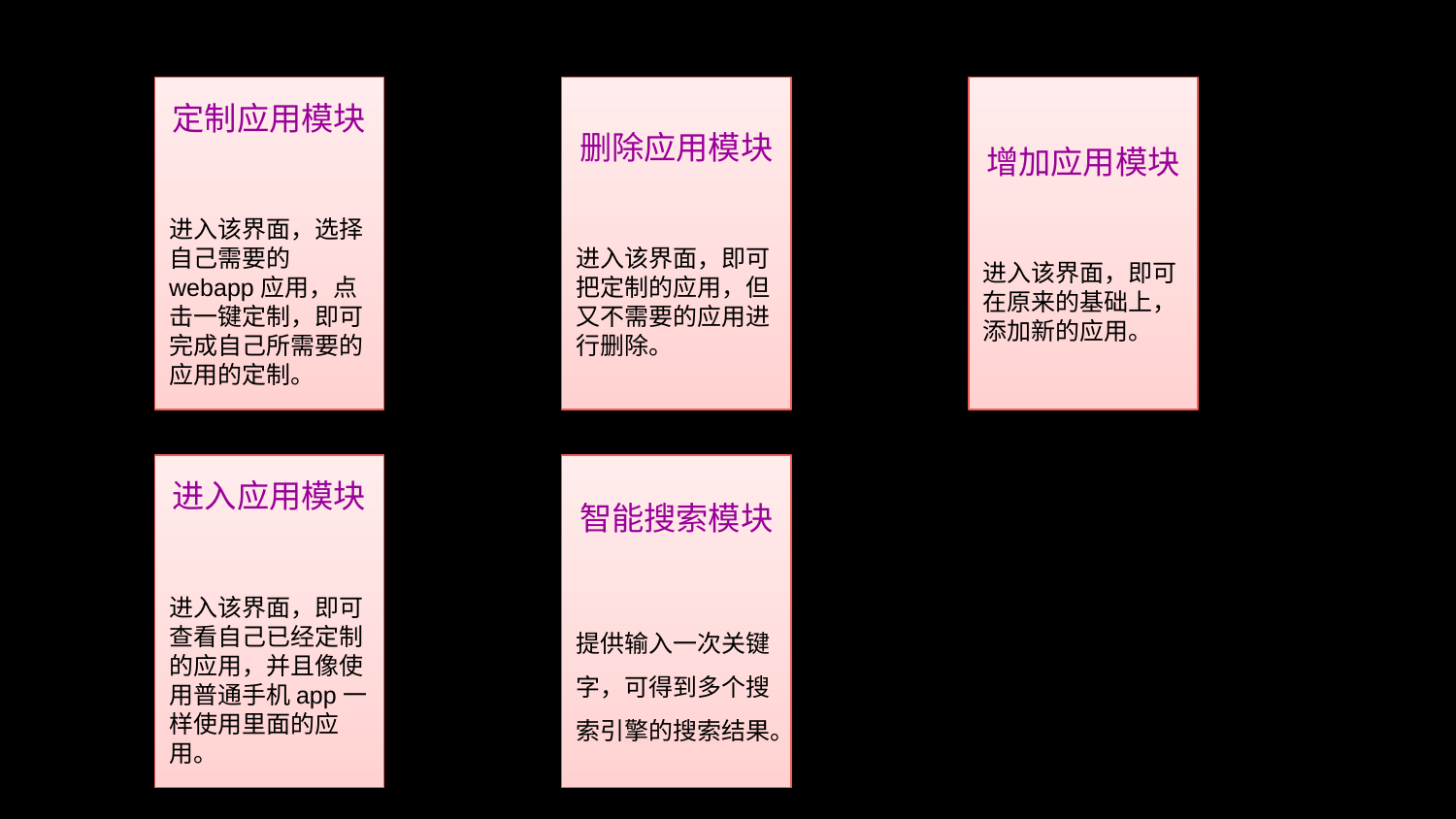

定制应用模块

进入该界面，选择自己需要的webapp应用，点击一键定制，即可完成自己所需要的应用的定制。
删除应用模块

进入该界面，即可把定制的应用，但又不需要的应用进行删除。
增加应用模块

进入该界面，即可在原来的基础上，添加新的应用。
进入应用模块

进入该界面，即可查看自己已经定制的应用，并且像使用普通手机app一样使用里面的应用。
智能搜索模块

提供输入一次关键字，可得到多个搜索引擎的搜索结果。